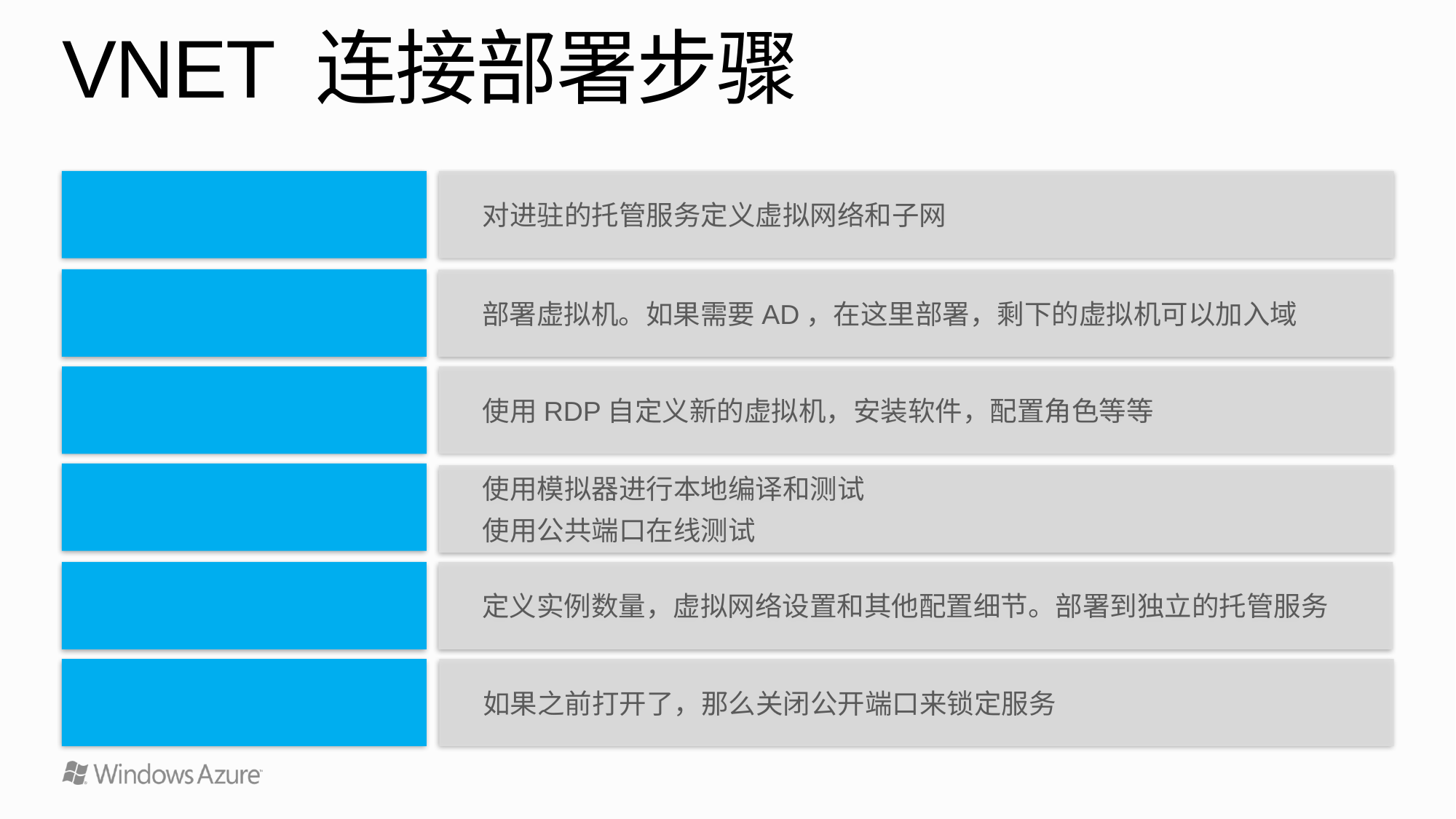

# VNET 连接部署步骤
设计VNET
对进驻的托管服务定义虚拟网络和子网
部署虚拟机
部署虚拟机。如果需要AD，在这里部署，剩下的虚拟机可以加入域
自定义
使用RDP自定义新的虚拟机，安装软件，配置角色等等
本地开发/测试
使用模拟器进行本地编译和测试
使用公共端口在线测试
部署服务
定义实例数量，虚拟网络设置和其他配置细节。部署到独立的托管服务
让产品就绪
如果之前打开了，那么关闭公开端口来锁定服务